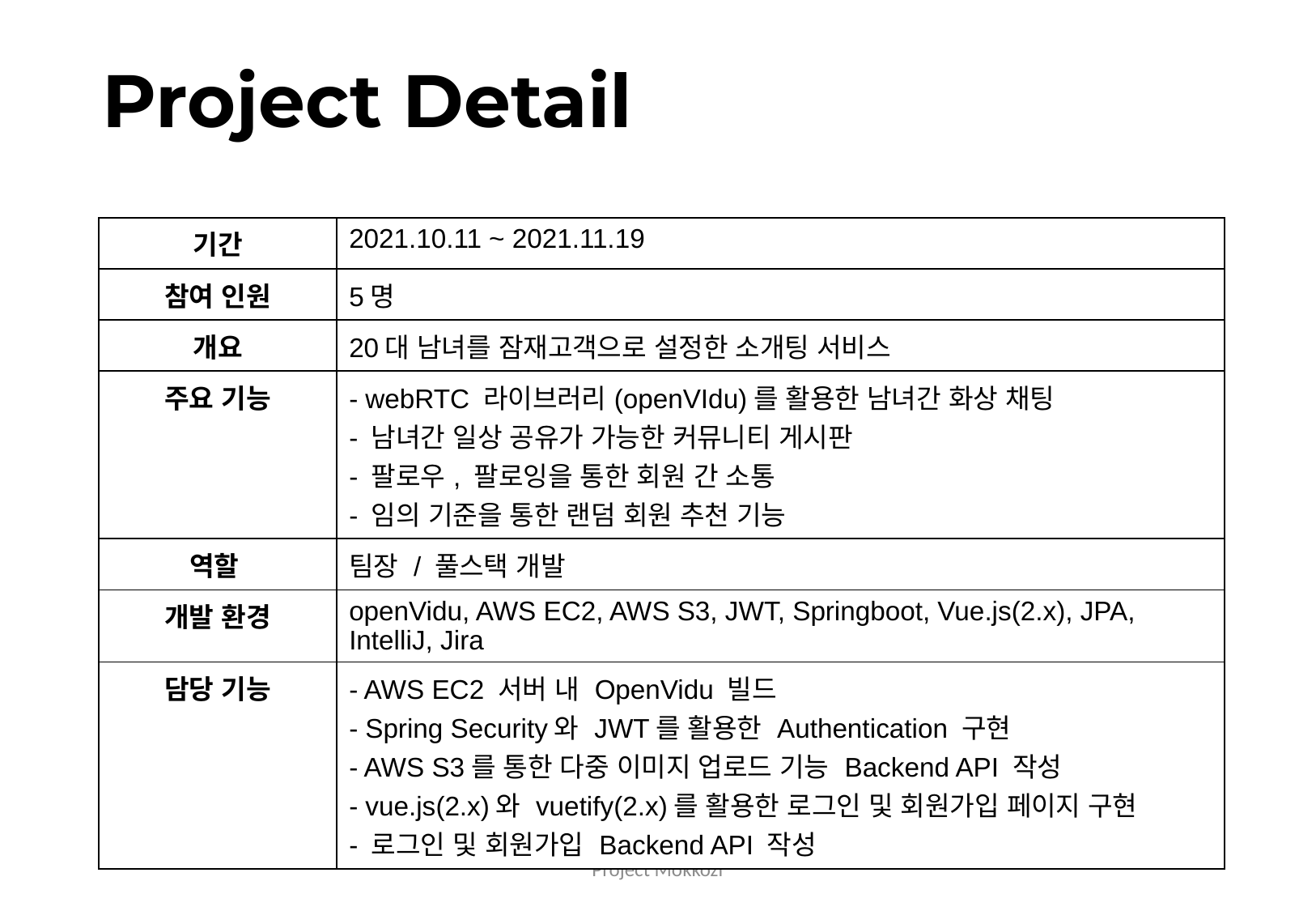

# Project Detail
| 기간 | 2021.10.11 ~ 2021.11.19 |
| --- | --- |
| 참여 인원 | 5명 |
| 개요 | 20대 남녀를 잠재고객으로 설정한 소개팅 서비스 |
| 주요 기능 | - webRTC 라이브러리(openVIdu)를 활용한 남녀간 화상 채팅 - 남녀간 일상 공유가 가능한 커뮤니티 게시판 - 팔로우, 팔로잉을 통한 회원 간 소통 - 임의 기준을 통한 랜덤 회원 추천 기능 |
| 역할 | 팀장 / 풀스택 개발 |
| 개발 환경 | openVidu, AWS EC2, AWS S3, JWT, Springboot, Vue.js(2.x), JPA, IntelliJ, Jira |
| 담당 기능 | - AWS EC2 서버 내 OpenVidu 빌드 - Spring Security와 JWT를 활용한 Authentication 구현 - AWS S3를 통한 다중 이미지 업로드 기능 Backend API 작성 - vue.js(2.x)와 vuetify(2.x)를 활용한 로그인 및 회원가입 페이지 구현 - 로그인 및 회원가입 Backend API 작성 |
Project Mokkozi